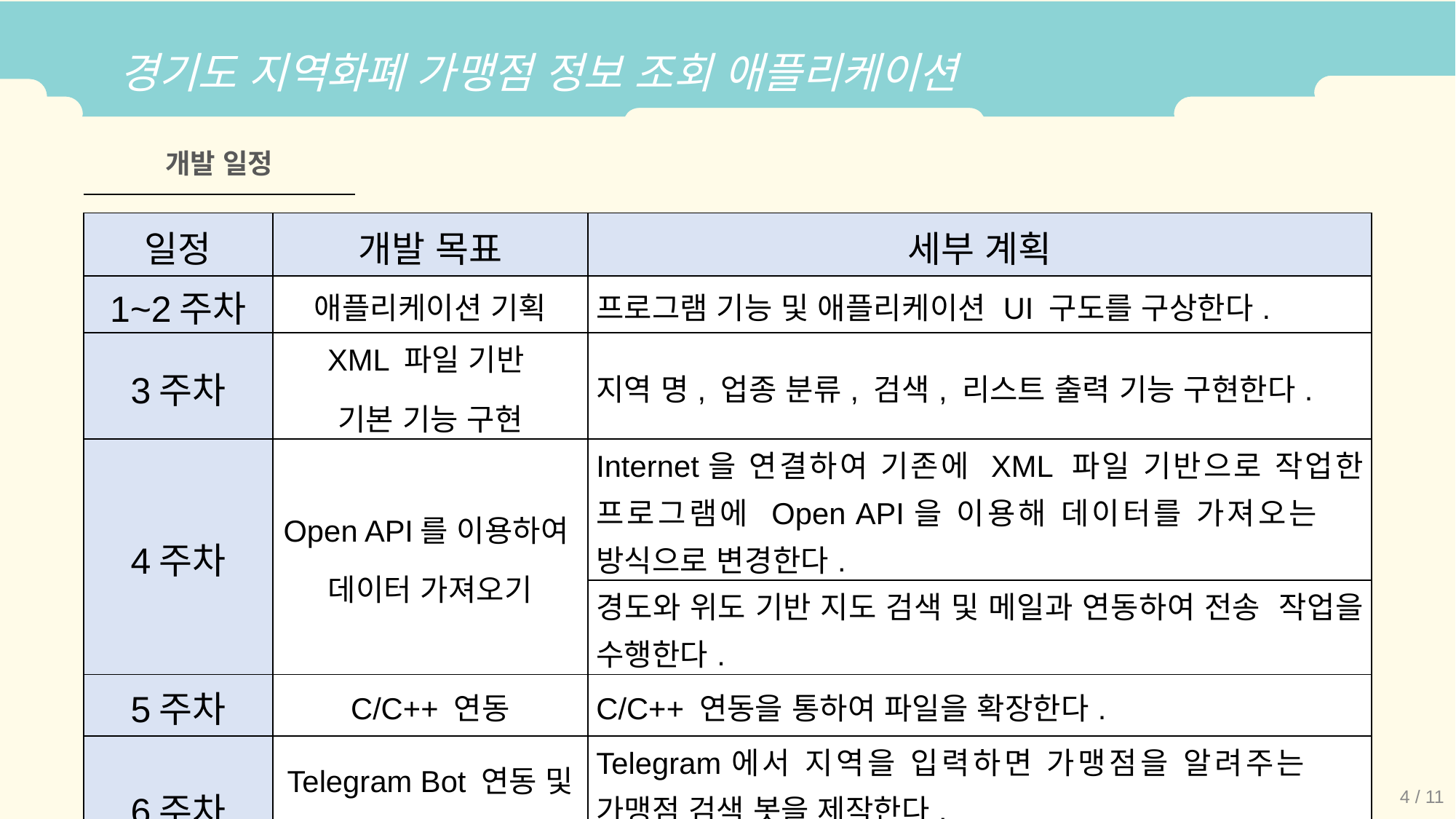

경기도 지역화폐 가맹점 정보 조회 애플리케이션
개발 일정
| 일정 | 개발 목표 | 세부 계획 |
| --- | --- | --- |
| 1~2주차 | 애플리케이션 기획 | 프로그램 기능 및 애플리케이션 UI 구도를 구상한다. |
| 3주차 | XML 파일 기반 기본 기능 구현 | 지역 명, 업종 분류, 검색, 리스트 출력 기능 구현한다. |
| 4주차 | Open API를 이용하여 데이터 가져오기 | Internet을 연결하여 기존에 XML 파일 기반으로 작업한 프로그램에 Open API을 이용해 데이터를 가져오는 방식으로 변경한다. |
|  |  | 경도와 위도 기반 지도 검색 및 메일과 연동하여 전송 작업을 수행한다. |
| 5주차 | C/C++ 연동 | C/C++ 연동을 통하여 파일을 확장한다. |
| 6주차 | Telegram Bot 연동 및 배포판 제작 | Telegram에서 지역을 입력하면 가맹점을 알려주는 가맹점 검색 봇을 제작한다. |
|  |  | 애플리케이션을 exe 형태의 파일로 생성한다. |
4 / 11